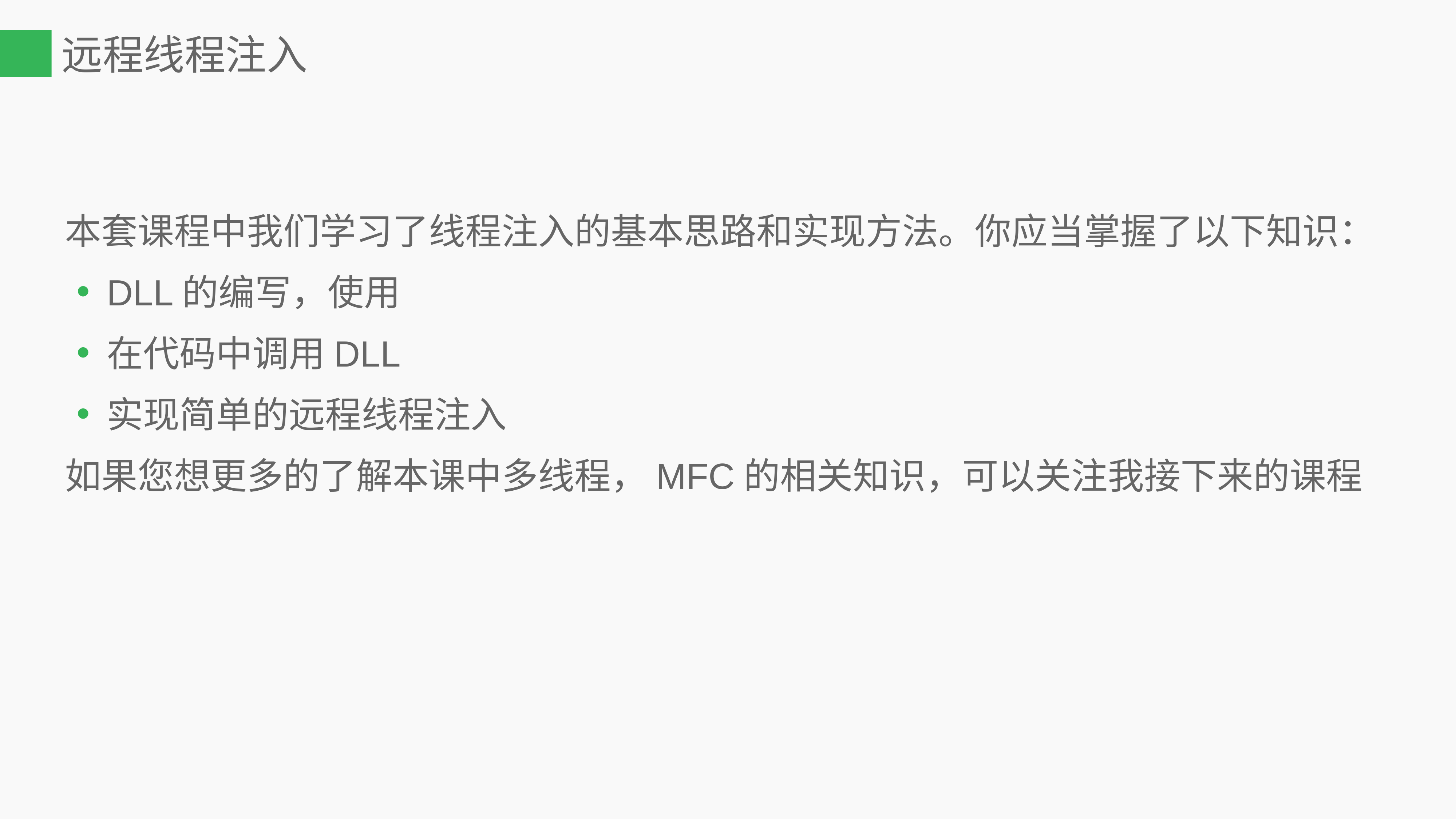

# 远程线程注入
本套课程中我们学习了线程注入的基本思路和实现方法。你应当掌握了以下知识：
DLL的编写，使用
在代码中调用DLL
实现简单的远程线程注入
如果您想更多的了解本课中多线程，MFC的相关知识，可以关注我接下来的课程